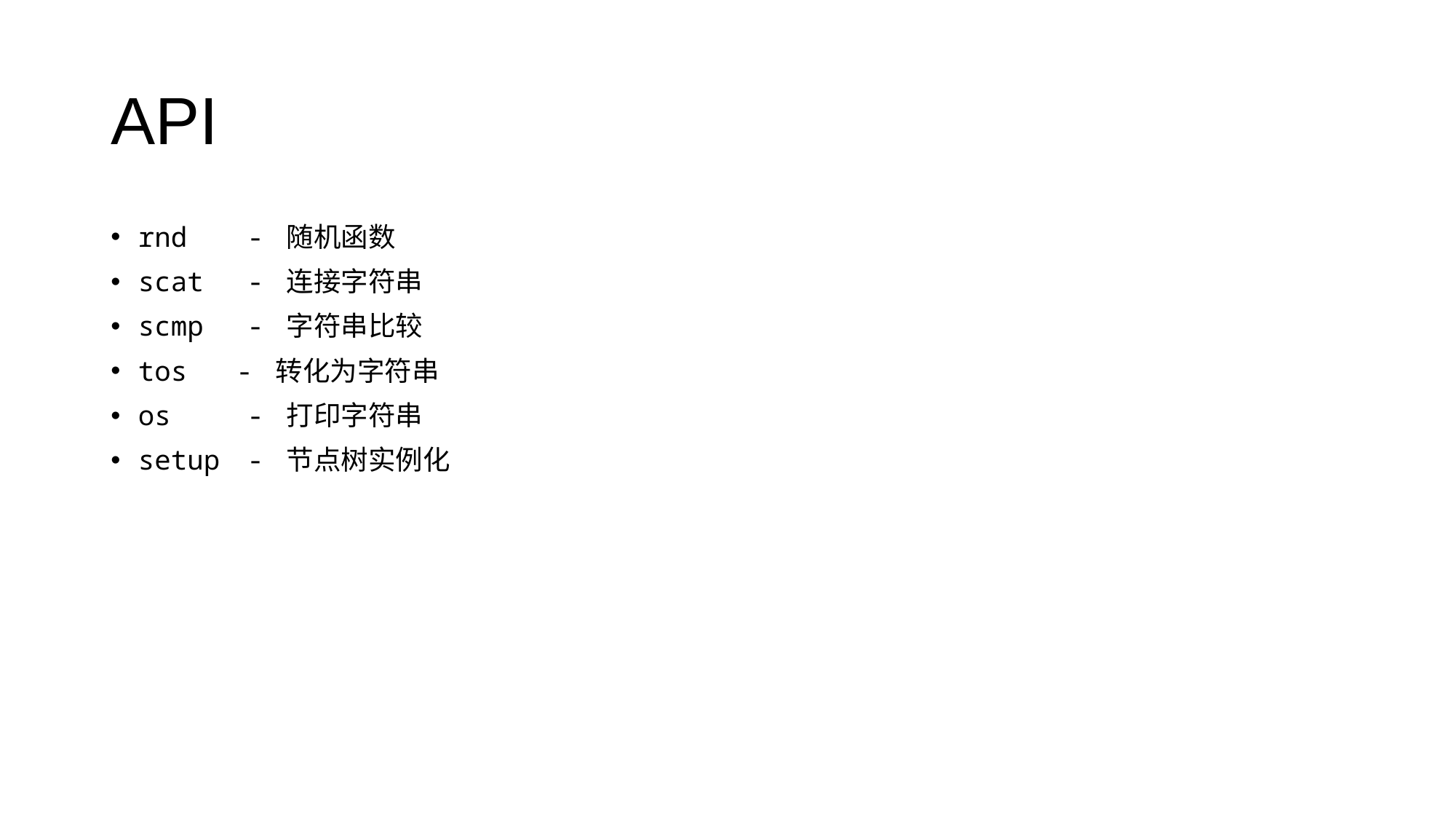

# API
rnd	- 随机函数
scat	- 连接字符串
scmp	- 字符串比较
tos   - 转化为字符串
os	- 打印字符串
setup	- 节点树实例化